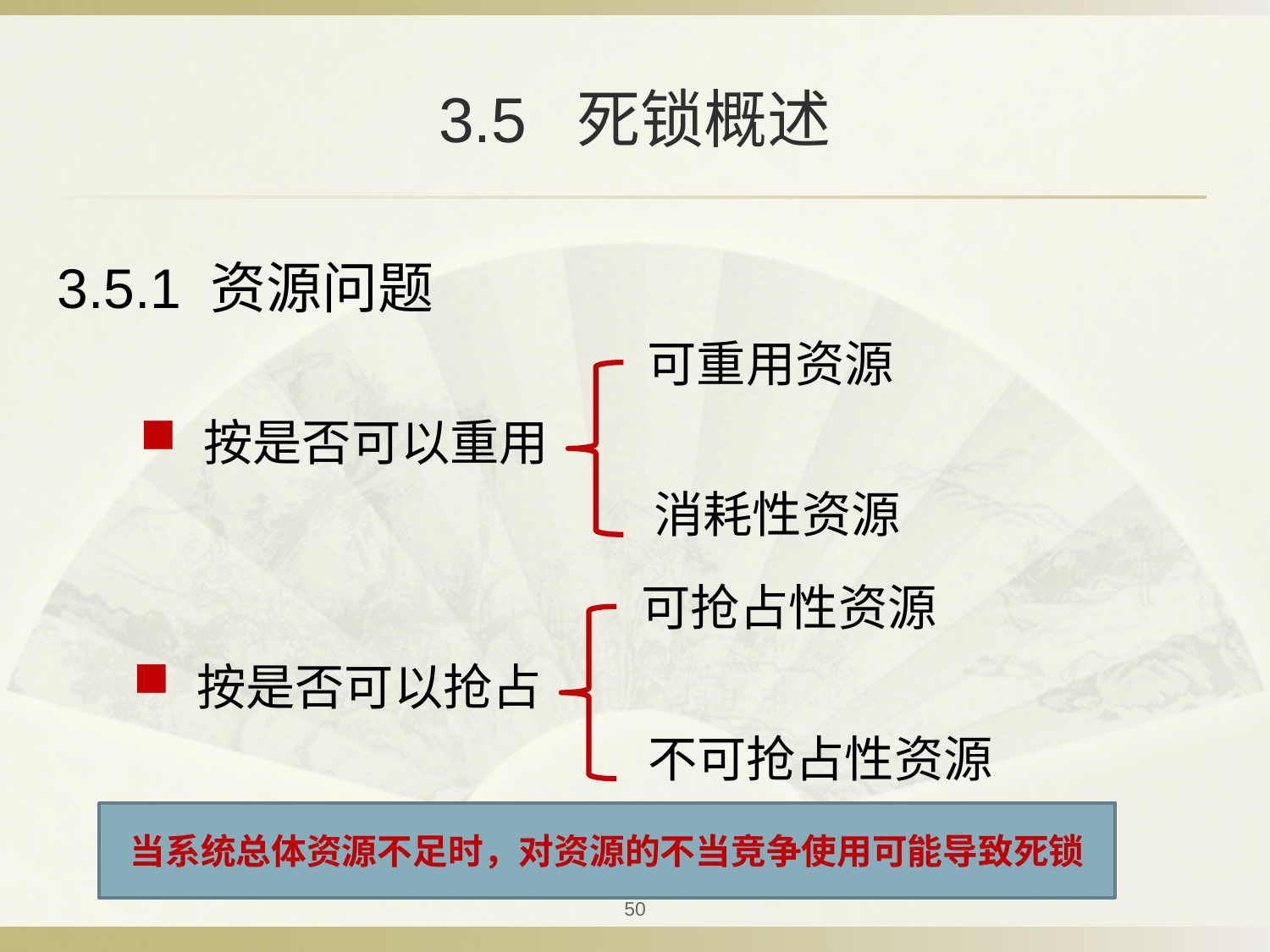

# 3.5  死锁概述
3.5.1 资源问题

可重用资源

按是否可以重用
消耗性资源
可抢占性资源

按是否可以抢占
不可抢占性资源
当系统总体资源不足时，对资源的不当竞争使用可能导致死锁
50